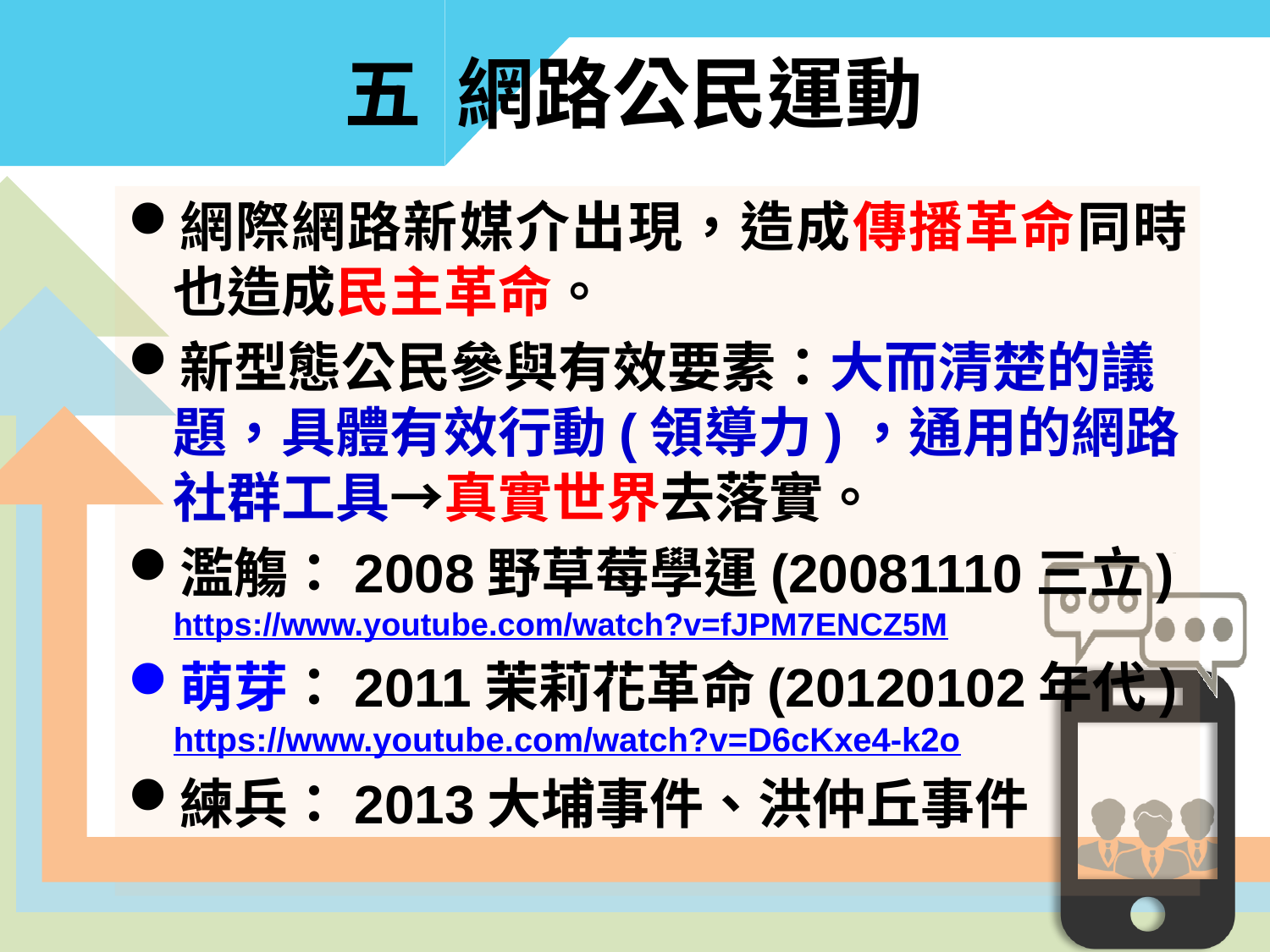

五  網路公民運動
網際網路新媒介出現，造成傳播革命同時也造成民主革命。
新型態公民參與有效要素：大而清楚的議題，具體有效行動(領導力)，通用的網路社群工具→真實世界去落實。
濫觴：2008野草莓學運(20081110三立) https://www.youtube.com/watch?v=fJPM7ENCZ5M
萌芽：2011茉莉花革命(20120102年代) https://www.youtube.com/watch?v=D6cKxe4-k2o
練兵：2013大埔事件、洪仲丘事件